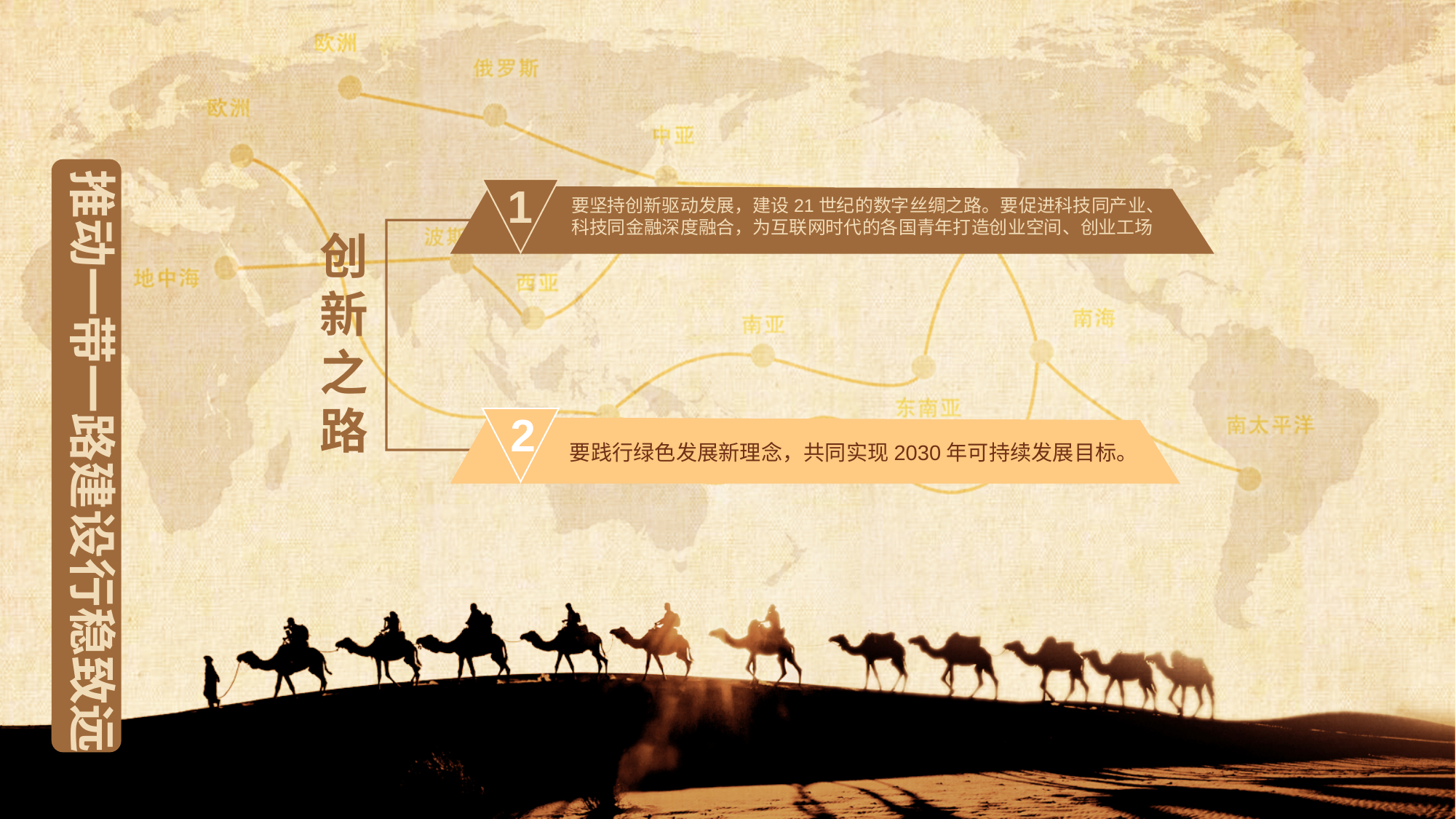

推动一带一路建设行稳致远

1

要坚持创新驱动发展，建设21世纪的数字丝绸之路。要促进科技同产业、科技同金融深度融合，为互联网时代的各国青年打造创业空间、创业工场
创新之路

2

要践行绿色发展新理念，共同实现2030年可持续发展目标。